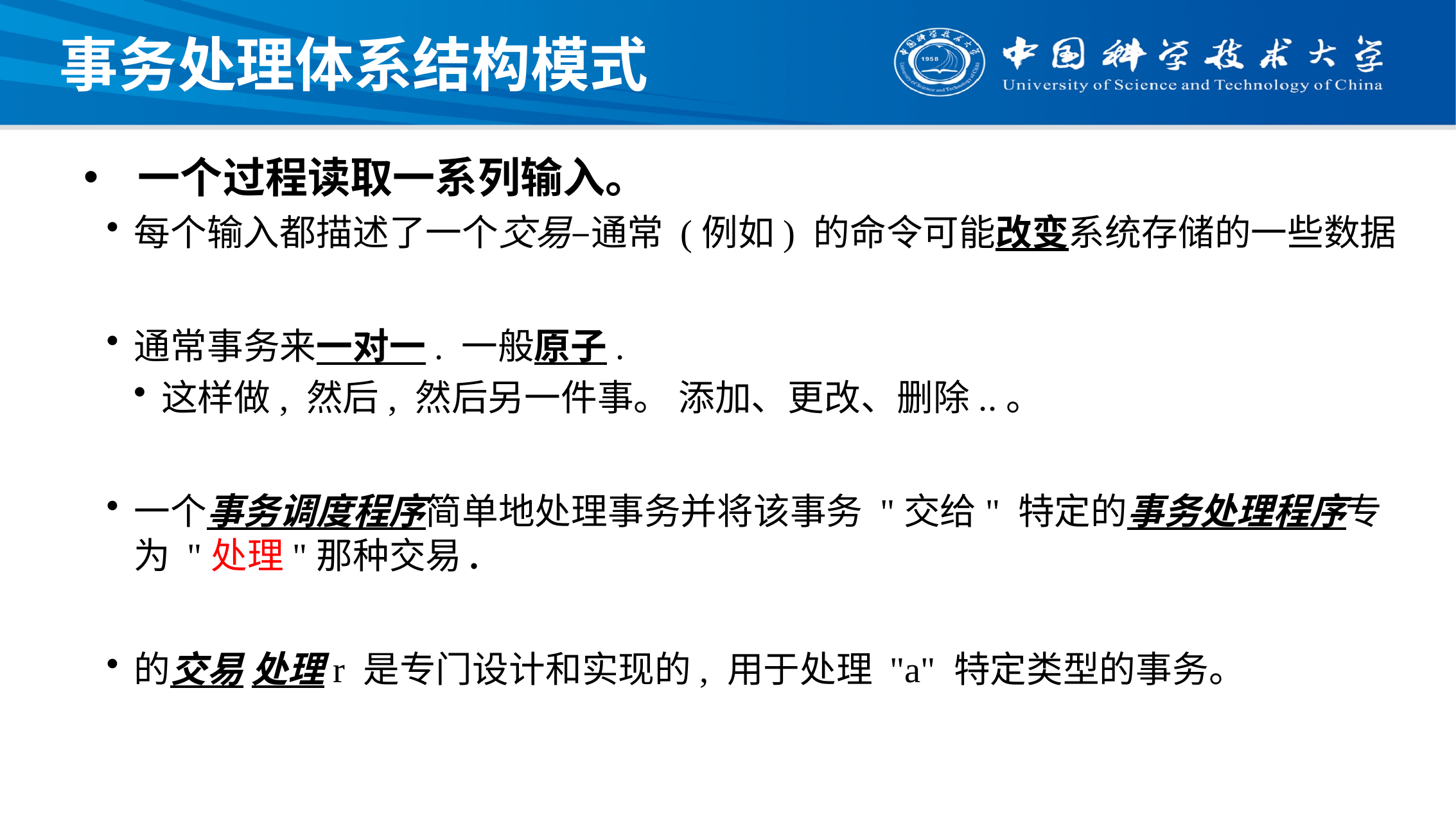

# 事务处理体系结构模式
一个过程读取一系列输入。
每个输入都描述了一个交易–通常 (例如) 的命令可能改变系统存储的一些数据

通常事务来一对一. 一般原子.
这样做, 然后, 然后另一件事。 添加、更改、删除..。

一个事务调度程序简单地处理事务并将该事务 "交给" 特定的事务处理程序专为 "处理"那种交易.

的交易 处理r 是专门设计和实现的, 用于处理 "a" 特定类型的事务。